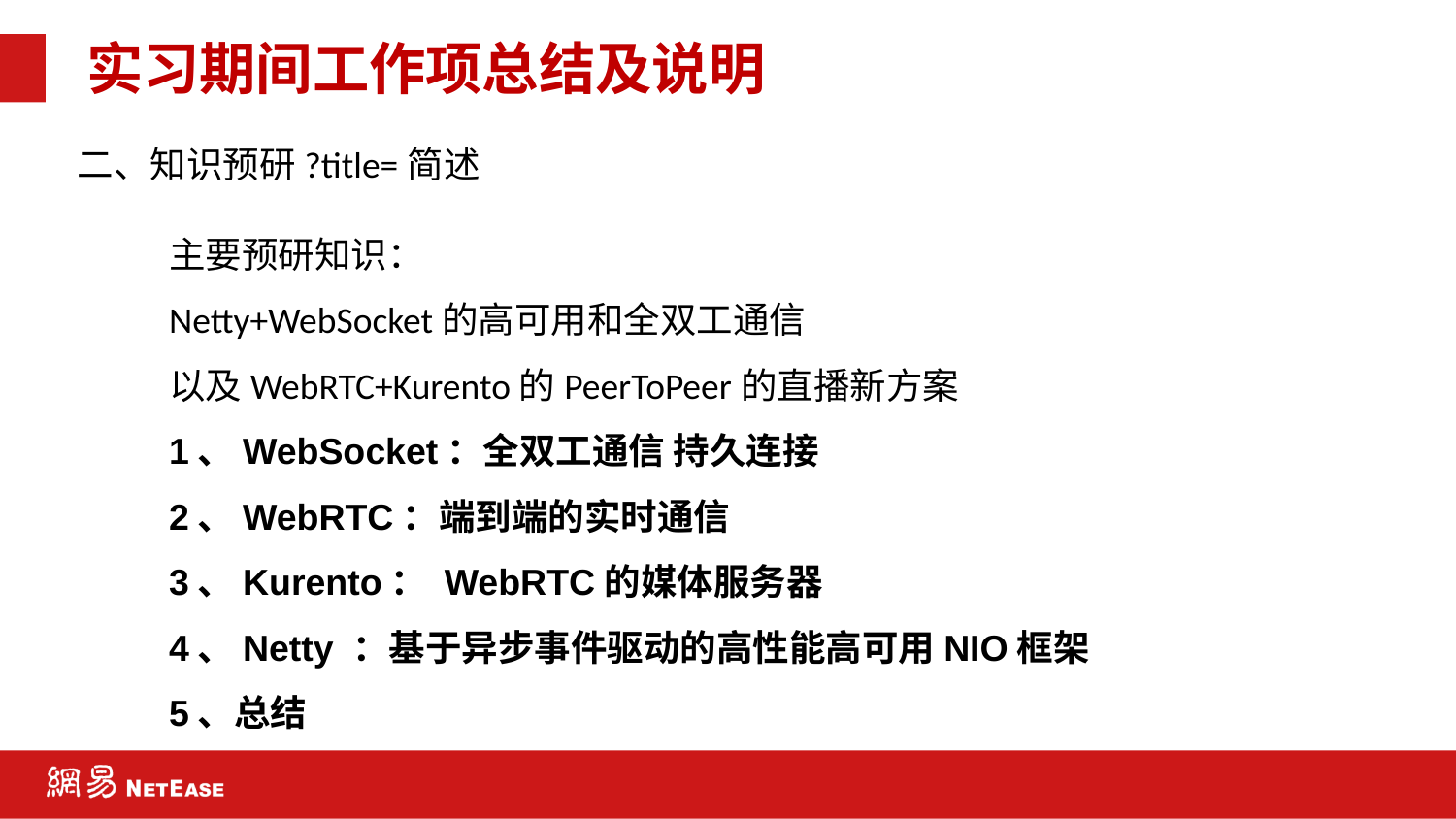

# 实习期间工作项总结及说明
二、知识预研?title=简述
主要预研知识：
Netty+WebSocket的高可用和全双工通信
以及WebRTC+Kurento的PeerToPeer的直播新方案
1、WebSocket：全双工通信 持久连接
2、WebRTC：端到端的实时通信
3、Kurento： WebRTC的媒体服务器
4、Netty ：基于异步事件驱动的高性能高可用NIO框架
5、总结